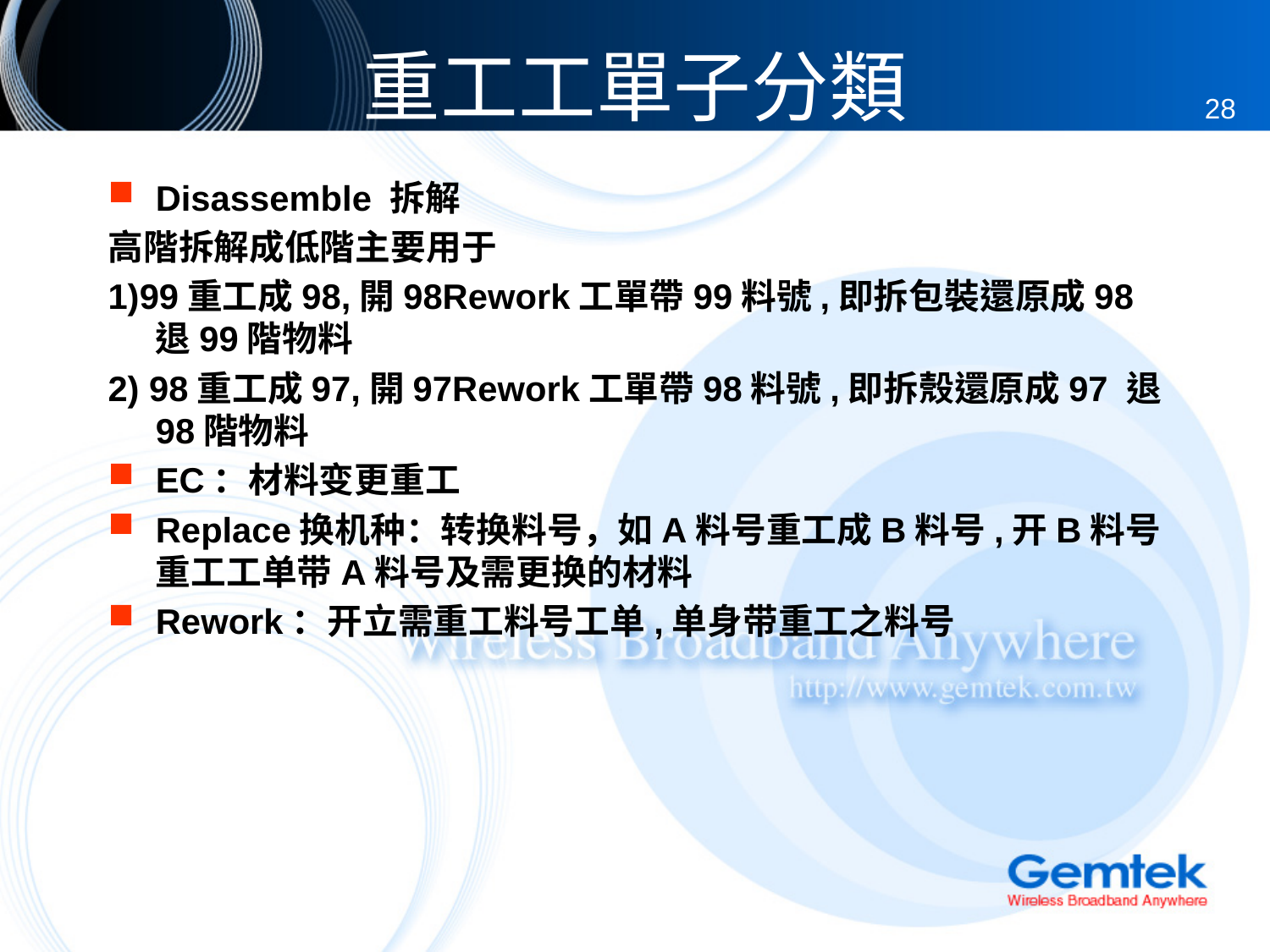

# 重工工單子分類
28
Disassemble 拆解
高階拆解成低階主要用于
1)99重工成98,開98Rework工單帶99料號,即拆包裝還原成98 退99階物料
2) 98重工成97,開97Rework工單帶98料號,即拆殼還原成97 退98階物料
EC：材料变更重工
Replace换机种：转换料号，如A料号重工成B料号,开B料号重工工单带A料号及需更换的材料
Rework：开立需重工料号工单,单身带重工之料号